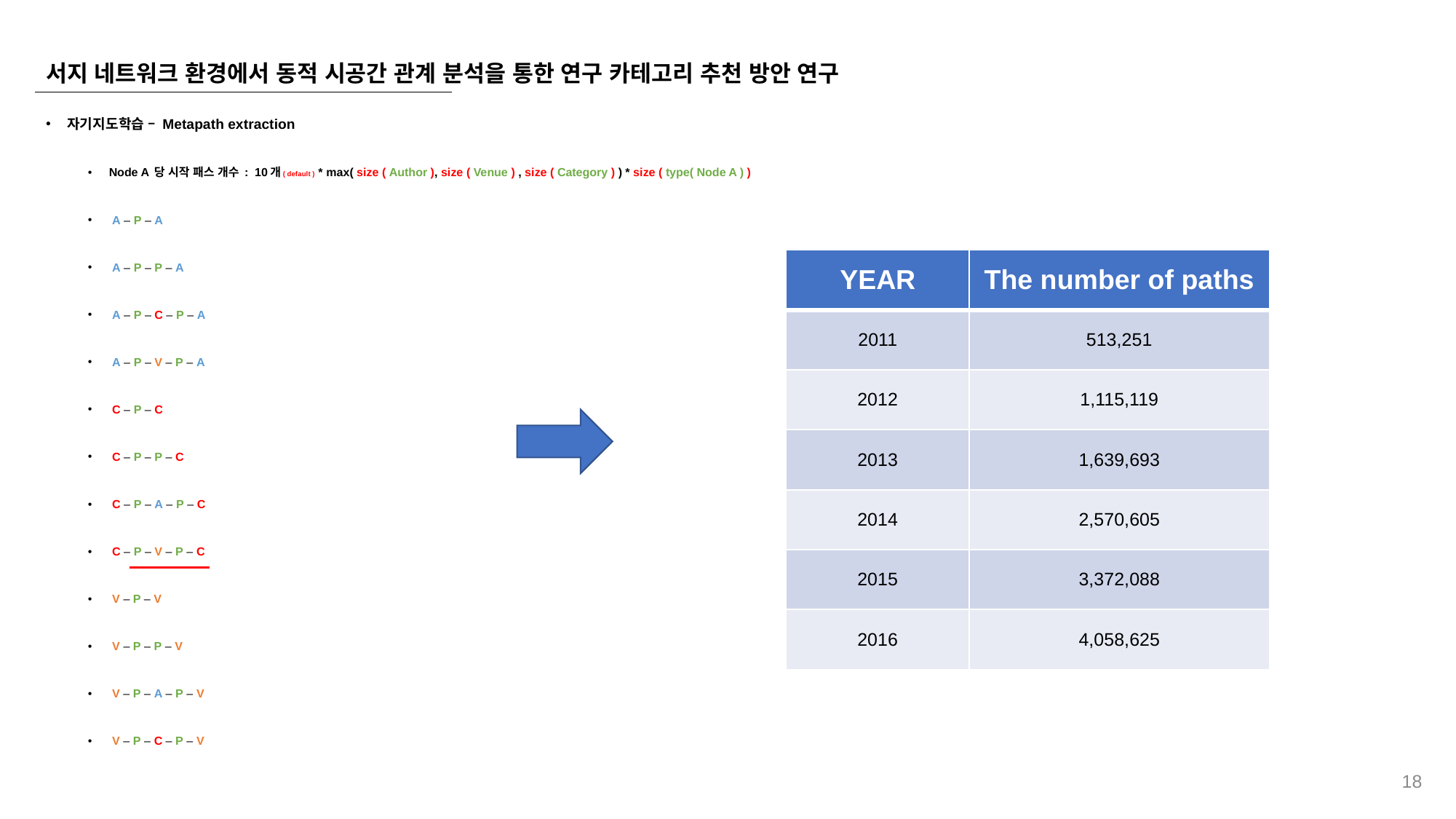

# 서지 네트워크 환경에서 동적 시공간 관계 분석을 통한 연구 카테고리 추천 방안 연구
자기지도학습 – Metapath extraction

Node A 당 시작 패스 개수 :  10개( default ) * max( size ( Author ), size ( Venue ) , size ( Category ) ) * size ( type( Node A ) )

 A – P – A

 A – P – P – A

 A – P – C – P – A

 A – P – V – P – A

 C – P – C

 C – P – P – C

 C – P – A – P – C

 C – P – V – P – C

 V – P – V

 V – P – P – V

 V – P – A – P – V

 V – P – C – P – V
| YEAR | The number of paths |
| --- | --- |
| 2011 | 513,251 |
| 2012 | 1,115,119 |
| 2013 | 1,639,693 |
| 2014 | 2,570,605 |
| 2015 | 3,372,088 |
| 2016 | 4,058,625 |

18